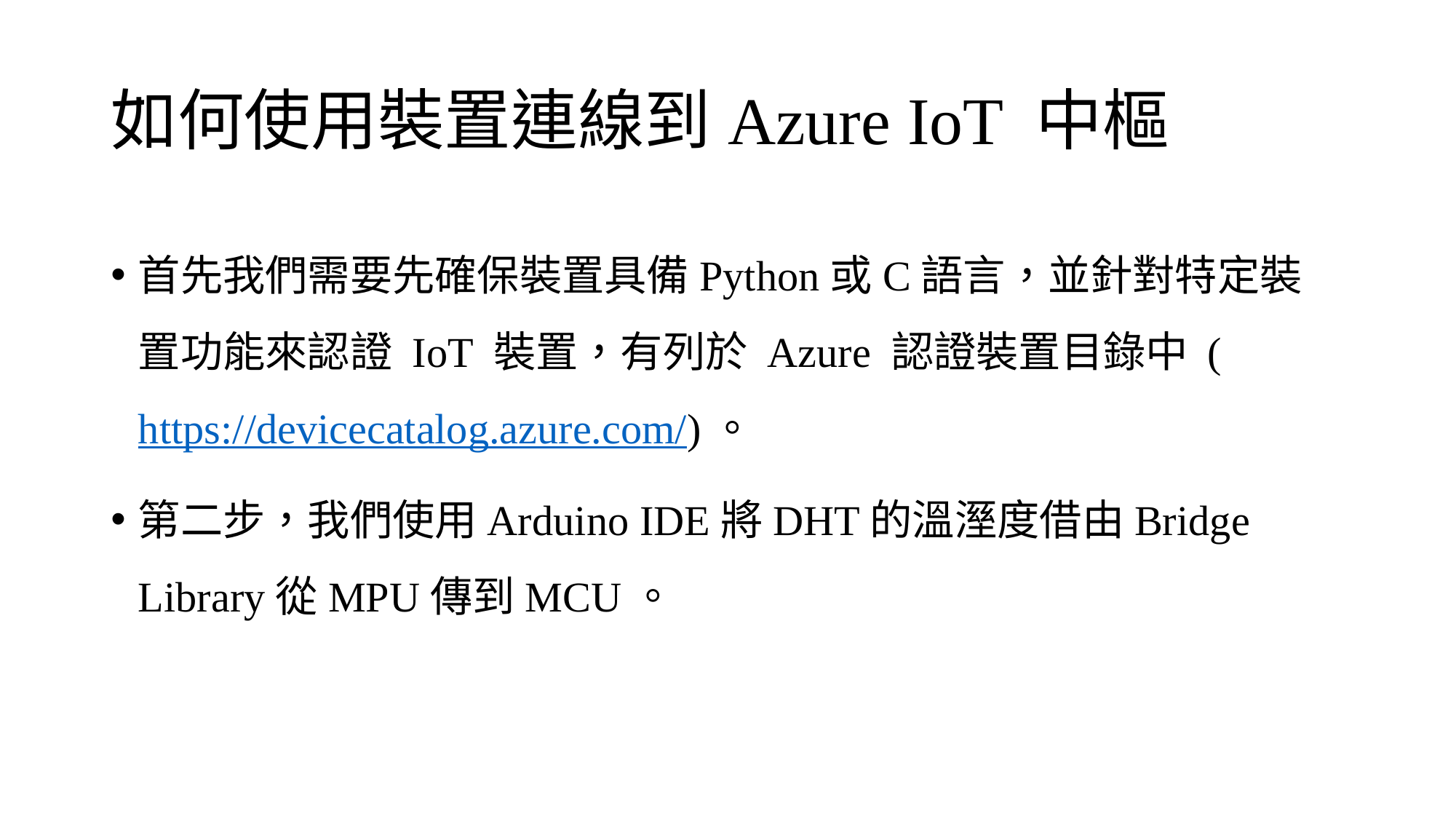

# 如何使用裝置連線到Azure IoT 中樞
首先我們需要先確保裝置具備Python或C語言，並針對特定裝置功能來認證 IoT 裝置，有列於 Azure 認證裝置目錄中 (https://devicecatalog.azure.com/)。
第二步，我們使用Arduino IDE將DHT的溫溼度借由Bridge Library從MPU傳到MCU。